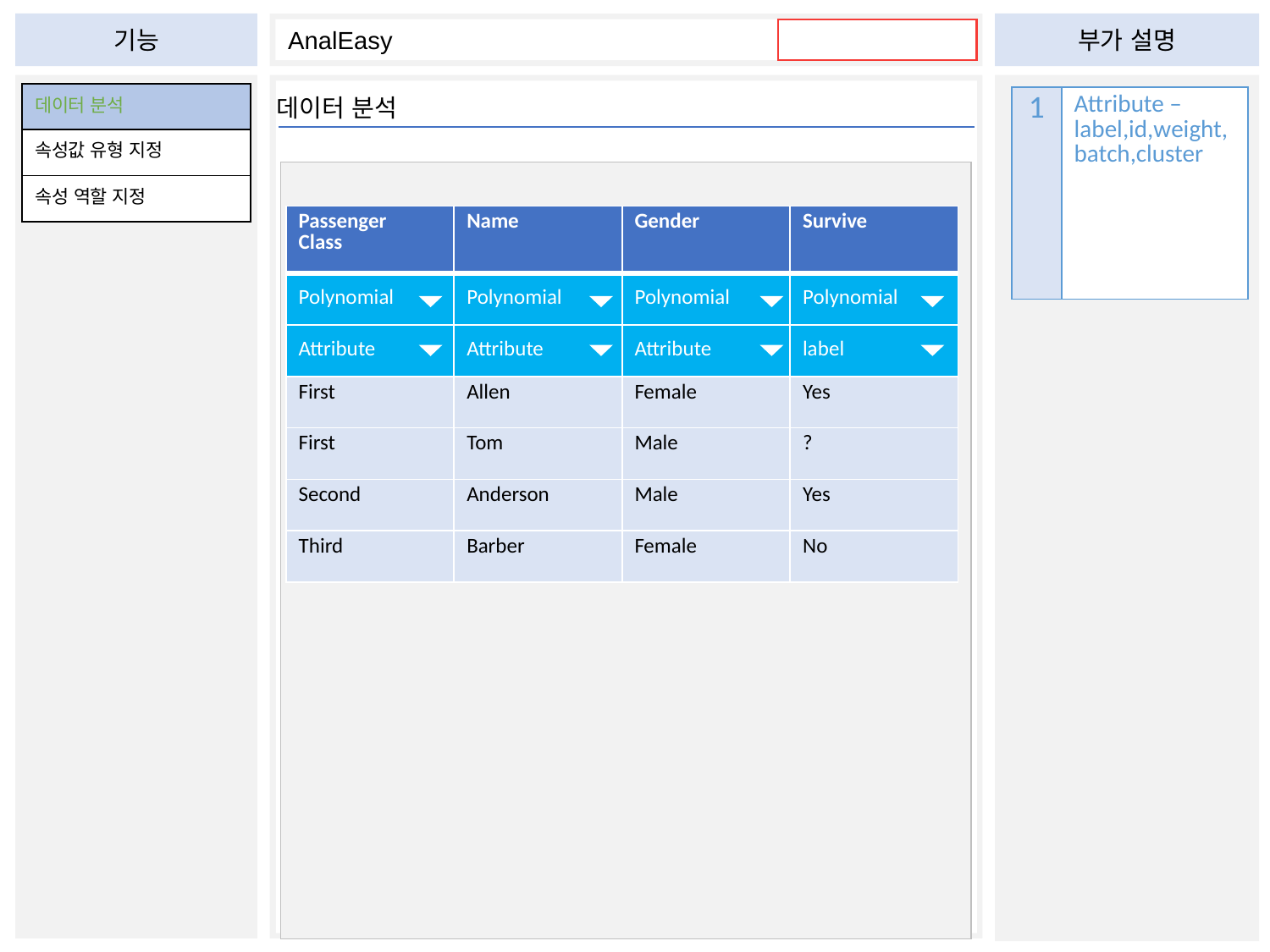

잘 모르는 부분
| 데이터 분석 |
| --- |
| 속성값 유형 지정 |
| 속성 역할 지정 |
데이터 분석
| 1 | Attribute –label,id,weight,batch,cluster |
| --- | --- |

| Passenger Class | Name | Gender | Survive |
| --- | --- | --- | --- |
| Polynomial | Polynomial | Polynomial | Polynomial |
| Attribute | Attribute | Attribute | label |
| First | Allen | Female | Yes |
| First | Tom | Male | ? |
| Second | Anderson | Male | Yes |
| Third | Barber | Female | No |